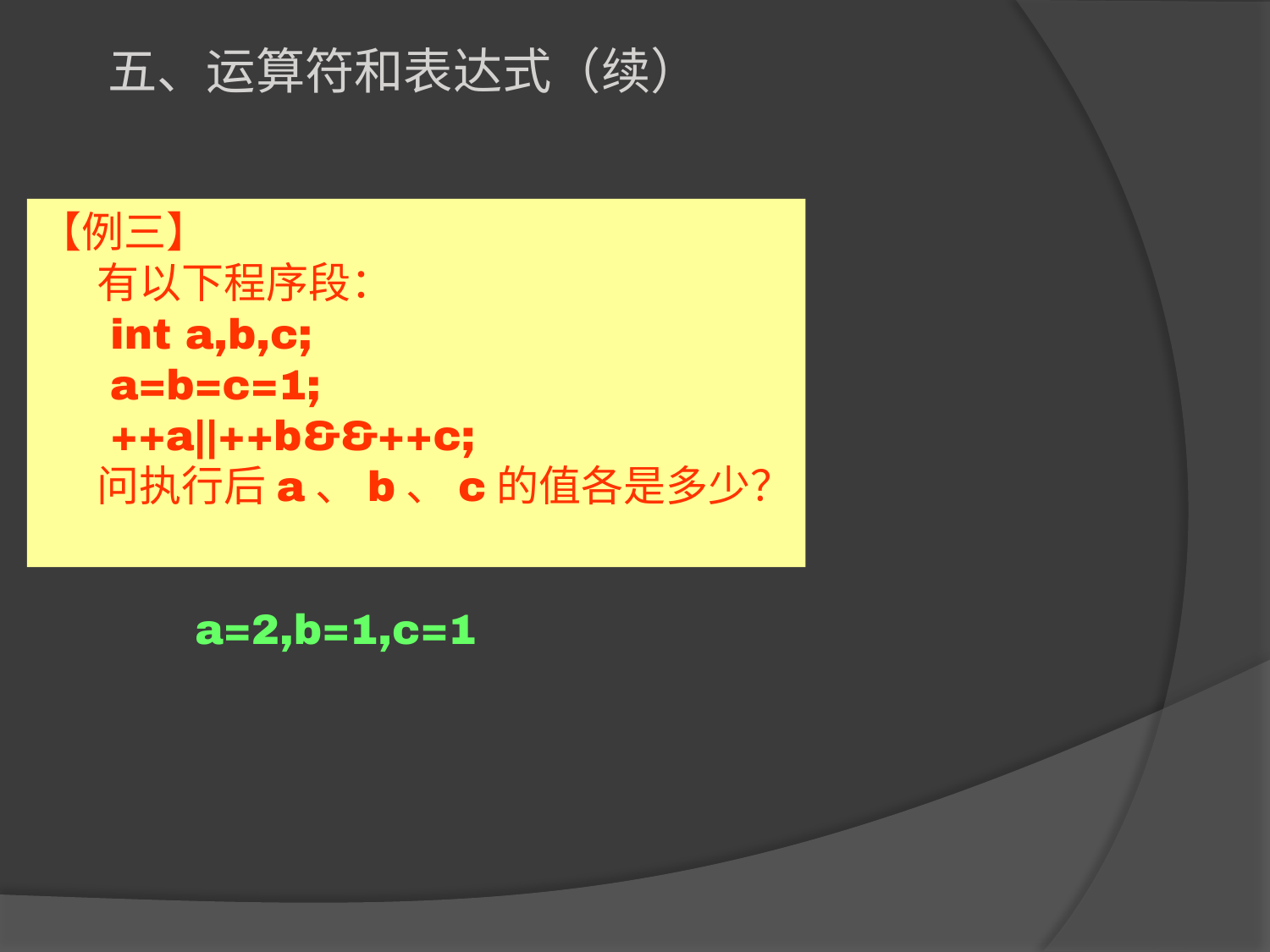

五、运算符和表达式（续）
【例三】
     有以下程序段：
     int a,b,c;
     a=b=c=1;
     ++a||++b&&++c;
     问执行后a、b、c的值各是多少？

a=2,b=1,c=1